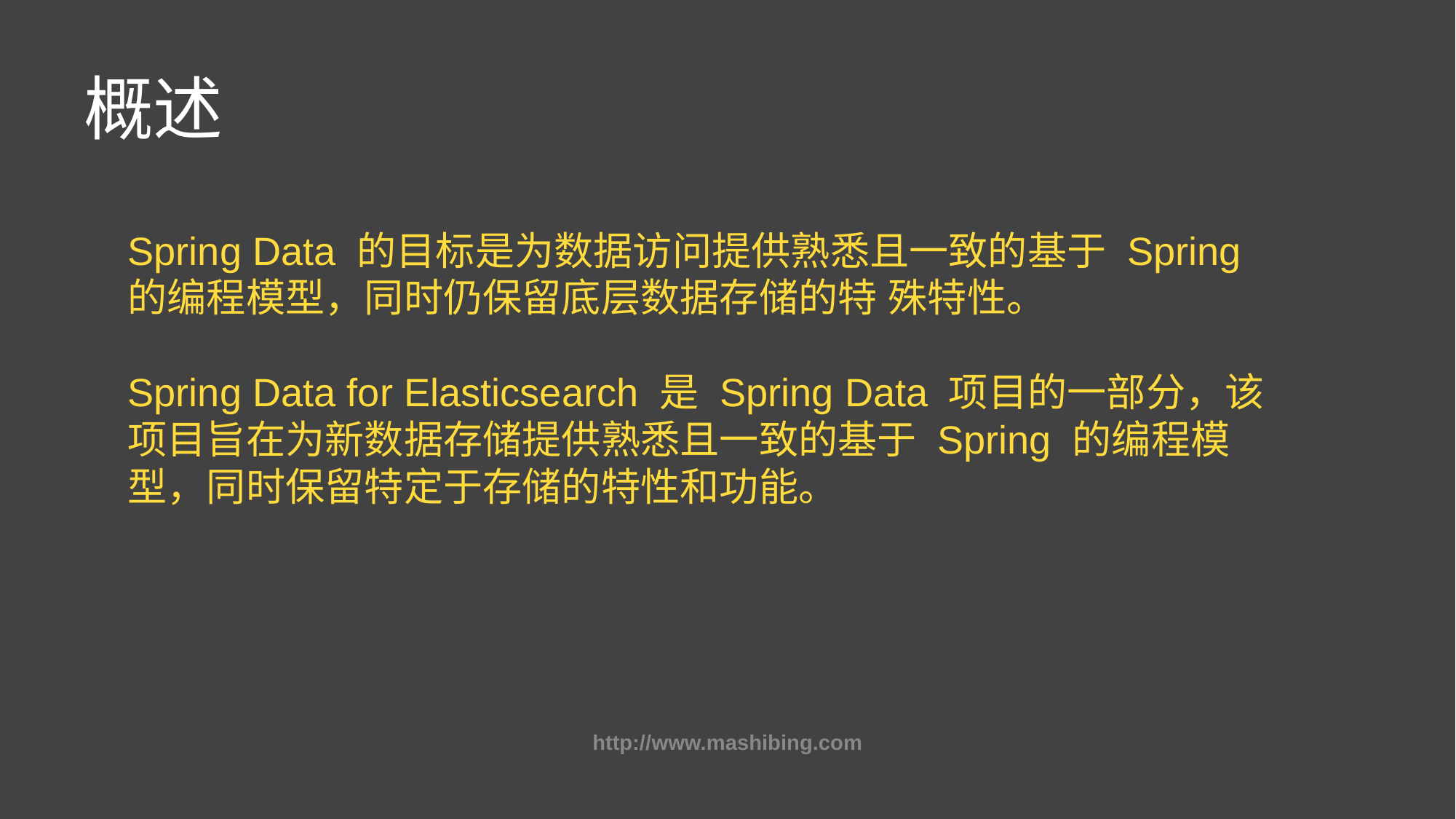

# 概述
Spring Data 的目标是为数据访问提供熟悉且一致的基于 Spring 的编程模型，同时仍保留底层数据存储的特 殊特性。

Spring Data for Elasticsearch 是 Spring Data 项目的一部分，该项目旨在为新数据存储提供熟悉且一致的基于 Spring 的编程模型，同时保留特定于存储的特性和功能。

http://www.mashibing.com
5